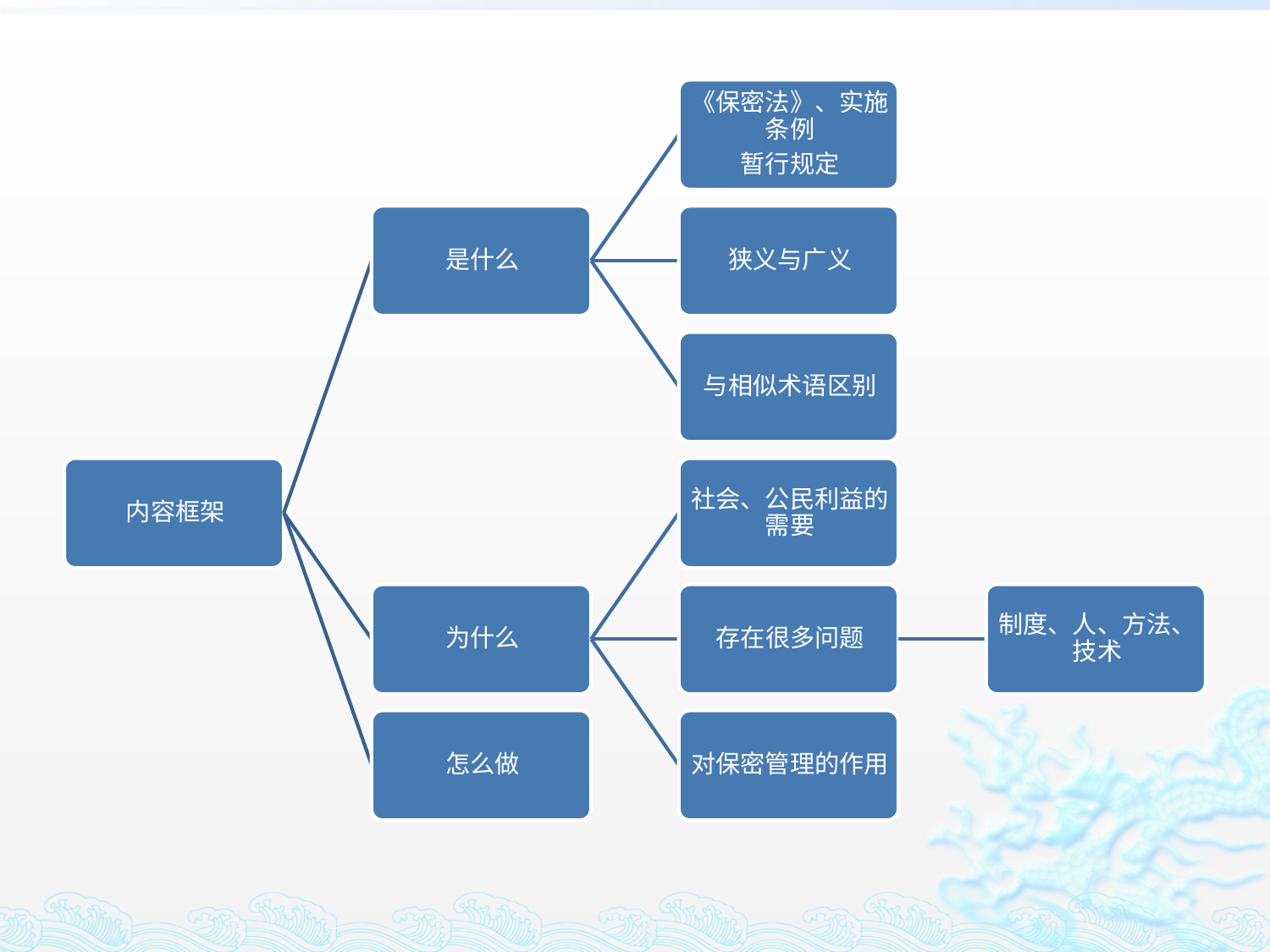

内容框架

是什么

《保密法》、实施条例
暂行规定

狭义与广义

与相似术语区别

为什么

社会、公民利益的需要

存在很多问题

制度、人、方法、技术

对保密管理的作用

怎么做